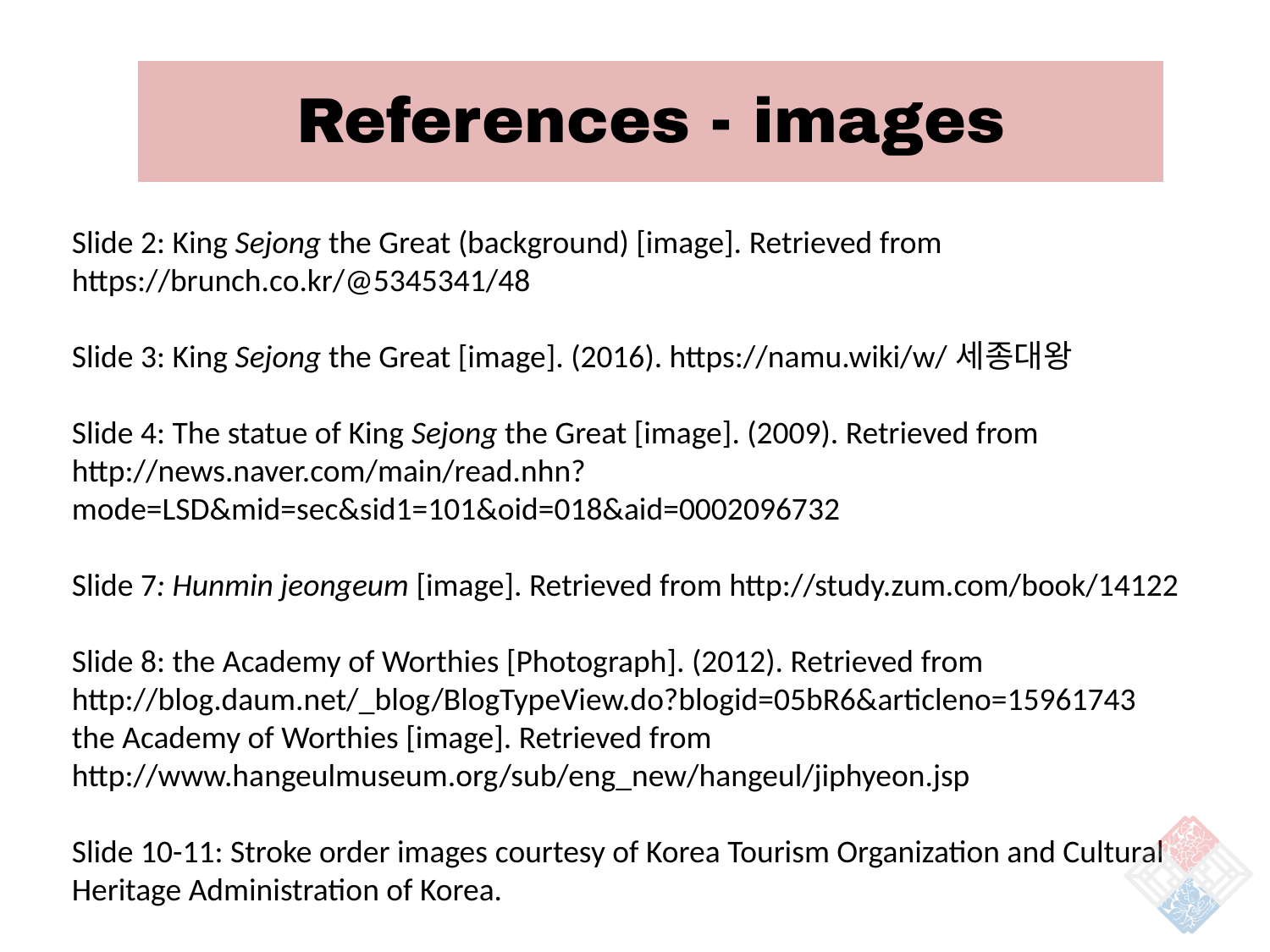

| References - images |
| --- |
Slide 2: King Sejong the Great (background) [image]. Retrieved from https://brunch.co.kr/@5345341/48

Slide 3: King Sejong the Great [image]. (2016). https://namu.wiki/w/세종대왕

Slide 4: The statue of King Sejong the Great [image]. (2009). Retrieved from http://news.naver.com/main/read.nhn?mode=LSD&mid=sec&sid1=101&oid=018&aid=0002096732

Slide 7: Hunmin jeongeum [image]. Retrieved from http://study.zum.com/book/14122

Slide 8: the Academy of Worthies [Photograph]. (2012). Retrieved from http://blog.daum.net/_blog/BlogTypeView.do?blogid=05bR6&articleno=15961743
the Academy of Worthies [image]. Retrieved from http://www.hangeulmuseum.org/sub/eng_new/hangeul/jiphyeon.jsp

Slide 10-11: Stroke order images courtesy of Korea Tourism Organization and Cultural Heritage Administration of Korea.